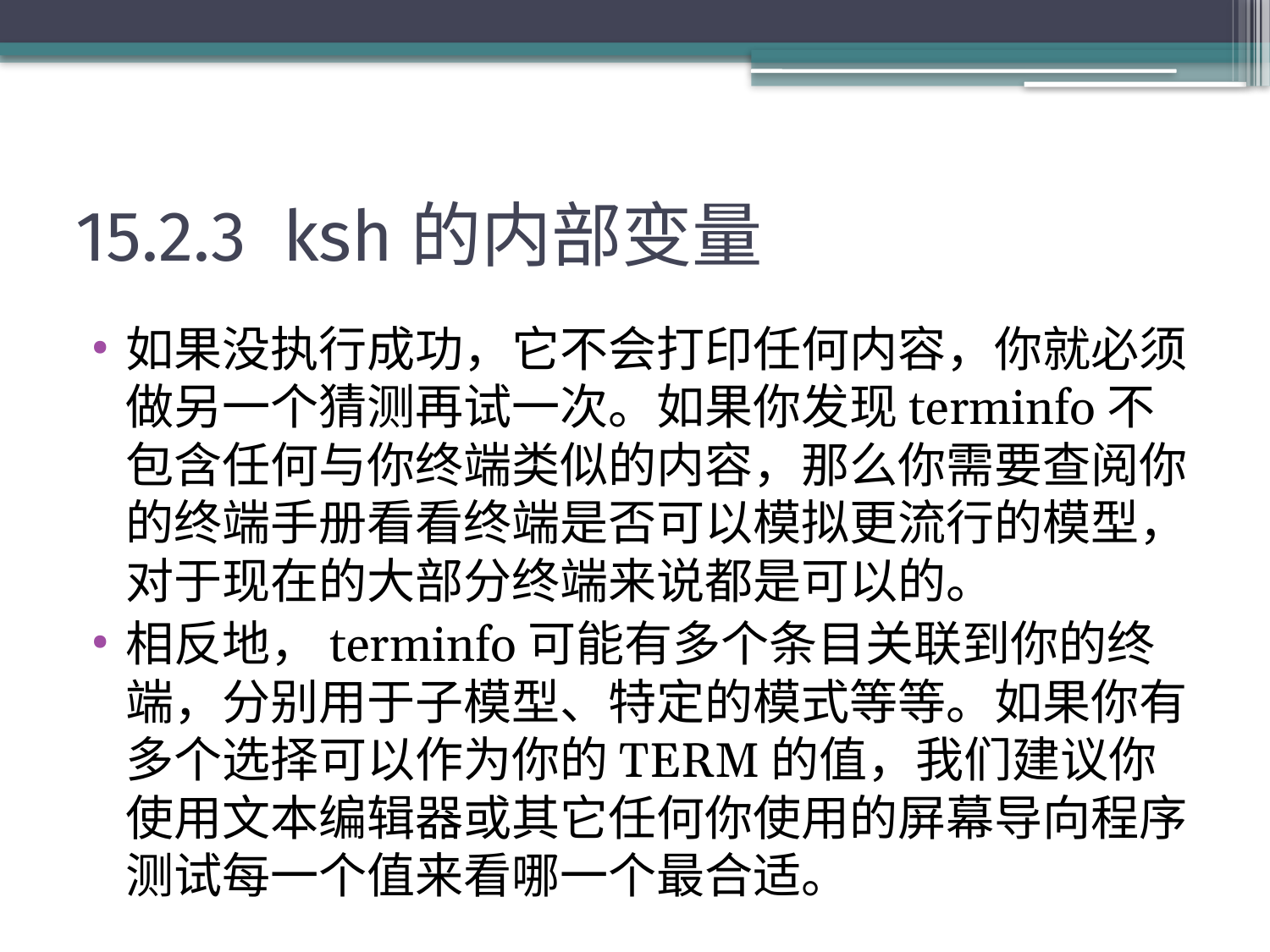

# 15.2.3  ksh的内部变量
如果没执行成功，它不会打印任何内容，你就必须做另一个猜测再试一次。如果你发现terminfo不包含任何与你终端类似的内容，那么你需要查阅你的终端手册看看终端是否可以模拟更流行的模型，对于现在的大部分终端来说都是可以的。
相反地，terminfo可能有多个条目关联到你的终端，分别用于子模型、特定的模式等等。如果你有多个选择可以作为你的TERM的值，我们建议你使用文本编辑器或其它任何你使用的屏幕导向程序测试每一个值来看哪一个最合适。